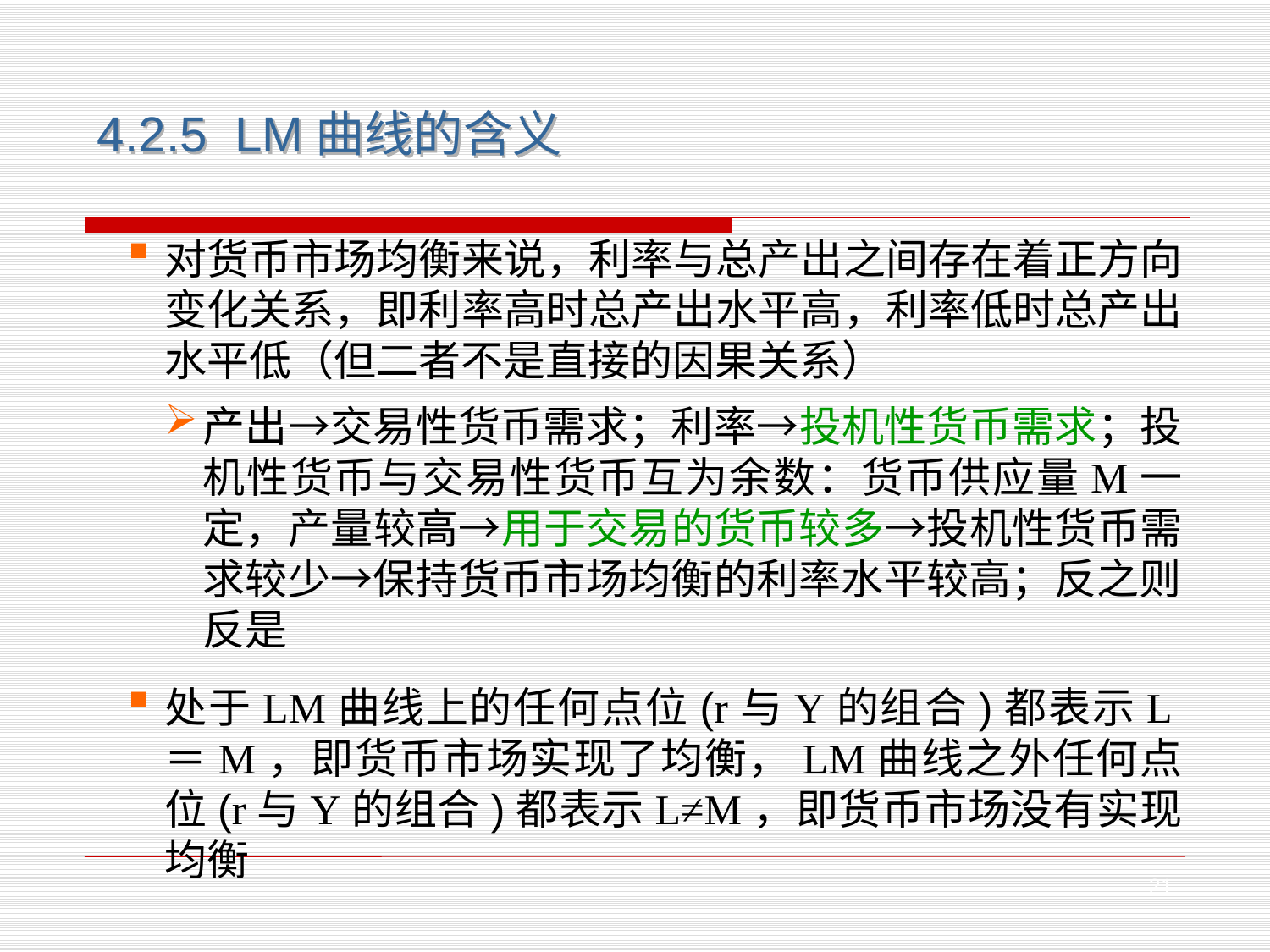

4.2.5  LM曲线的含义
对货币市场均衡来说，利率与总产出之间存在着正方向变化关系，即利率高时总产出水平高，利率低时总产出水平低（但二者不是直接的因果关系）
产出→交易性货币需求；利率→投机性货币需求；投机性货币与交易性货币互为余数：货币供应量M一定，产量较高→用于交易的货币较多→投机性货币需求较少→保持货币市场均衡的利率水平较高；反之则反是
处于LM曲线上的任何点位(r与Y的组合)都表示L＝M，即货币市场实现了均衡，LM曲线之外任何点位(r与Y的组合)都表示L≠M，即货币市场没有实现均衡
21